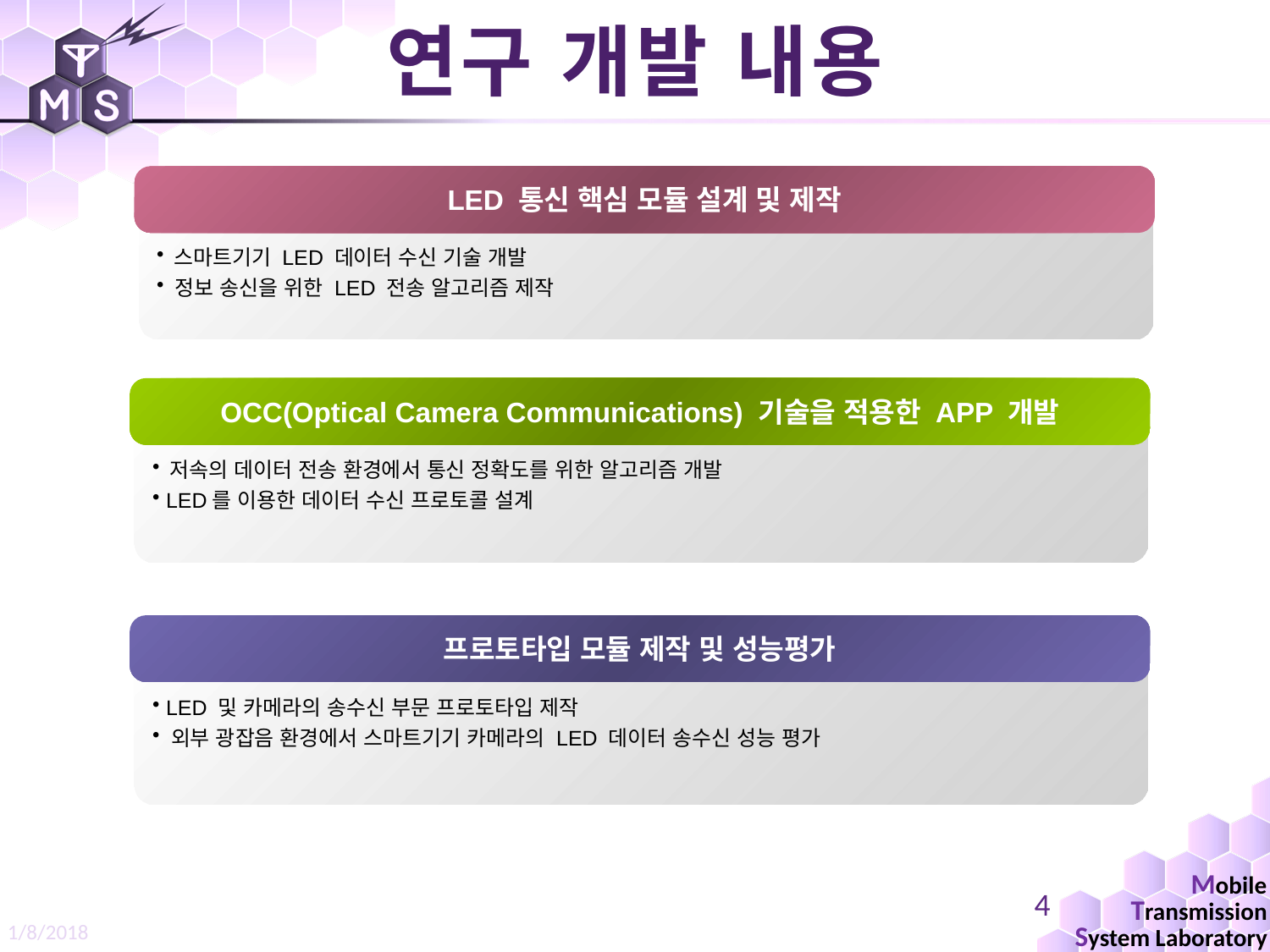

연구 개발 내용
LED 통신 핵심 모듈 설계 및 제작

 스마트기기 LED 데이터 수신 기술 개발
 정보 송신을 위한 LED 전송 알고리즘 제작
OCC(Optical Camera Communications) 기술을 적용한 APP 개발

 저속의 데이터 전송 환경에서 통신 정확도를 위한 알고리즘 개발
 LED를 이용한 데이터 수신 프로토콜 설계
프로토타입 모듈 제작 및 성능평가

 LED 및 카메라의 송수신 부문 프로토타입 제작
 외부 광잡음 환경에서 스마트기기 카메라의 LED 데이터 송수신 성능 평가
4
1/8/2018